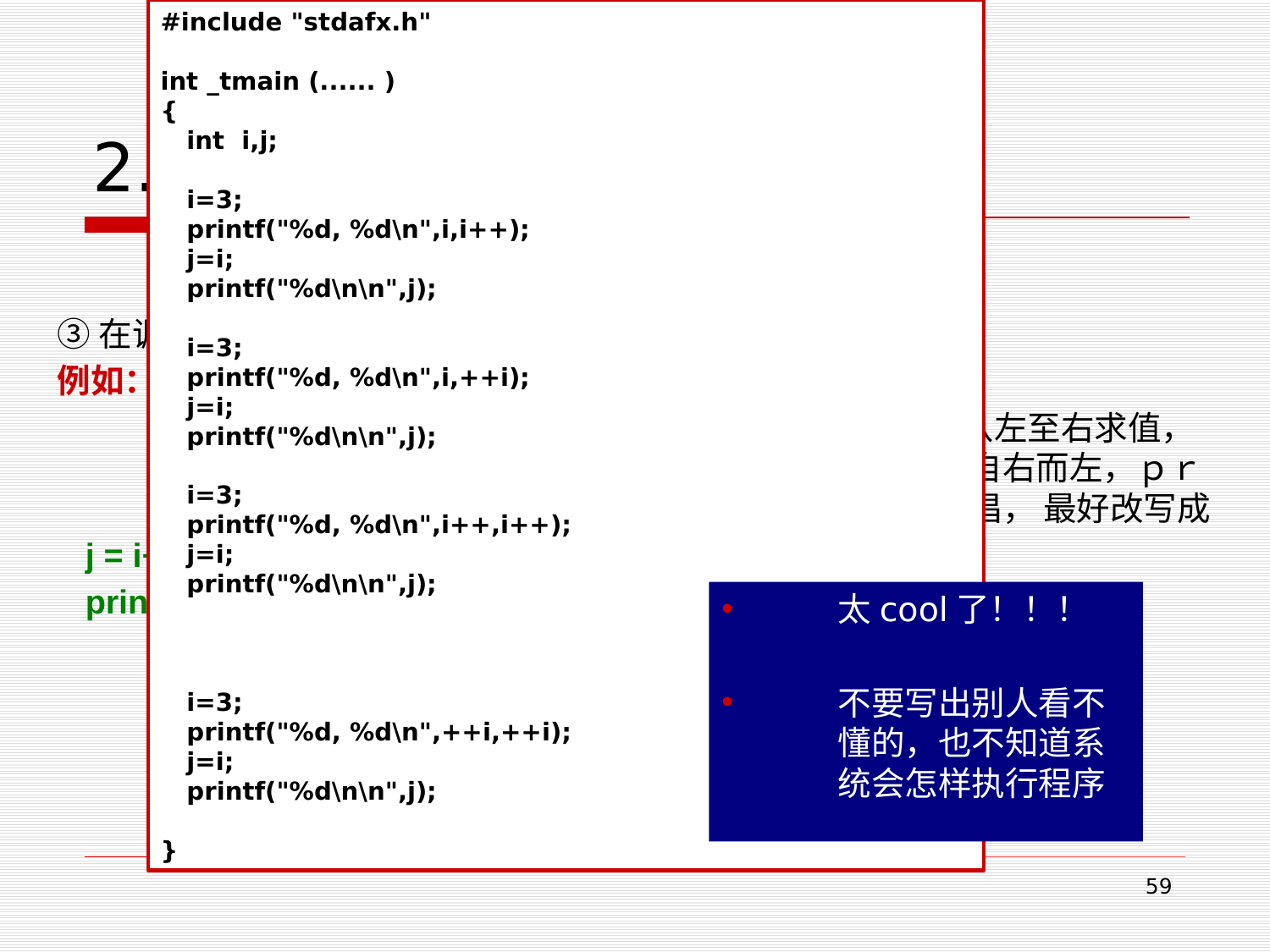

#include "stdafx.h"

int _tmain (...... )
{
   int  i,j;

   i=3;
   printf("%d, %d\n",i,i++);
   j=i;
   printf("%d\n\n",j);

   i=3;
   printf("%d, %d\n",i,++i);
   j=i;
   printf("%d\n\n",j);

   i=3;
   printf("%d, %d\n",i++,i++);
   j=i;
   printf("%d\n\n",j);

   i=3;
   printf("%d, %d\n",++i,++i);
   j=i;
   printf("%d\n\n",j);

}
# 2.8 算术运算符和算术表达式
③在调用函数时，实参数的求值顺序，Ｃ标准并无统一规定。
例如：ｉ的初值为3，如果有下面的函数调用：
         printf(″%ｄ，%ｄ″，ｉ，i++)  在有的系统中，从左至右求值，输出"3，3"。在多数系统中对函数参数的求值顺序是自右而左，ｐｒｉｎｔｆ函数输出的是"4，3"。以上这种写法不宜提倡， 最好改写成
   j = i++;
   printf("%d， %d"， j，i)

太cool了！！！

不要写出别人看不懂的，也不知道系统会怎样执行程序
59